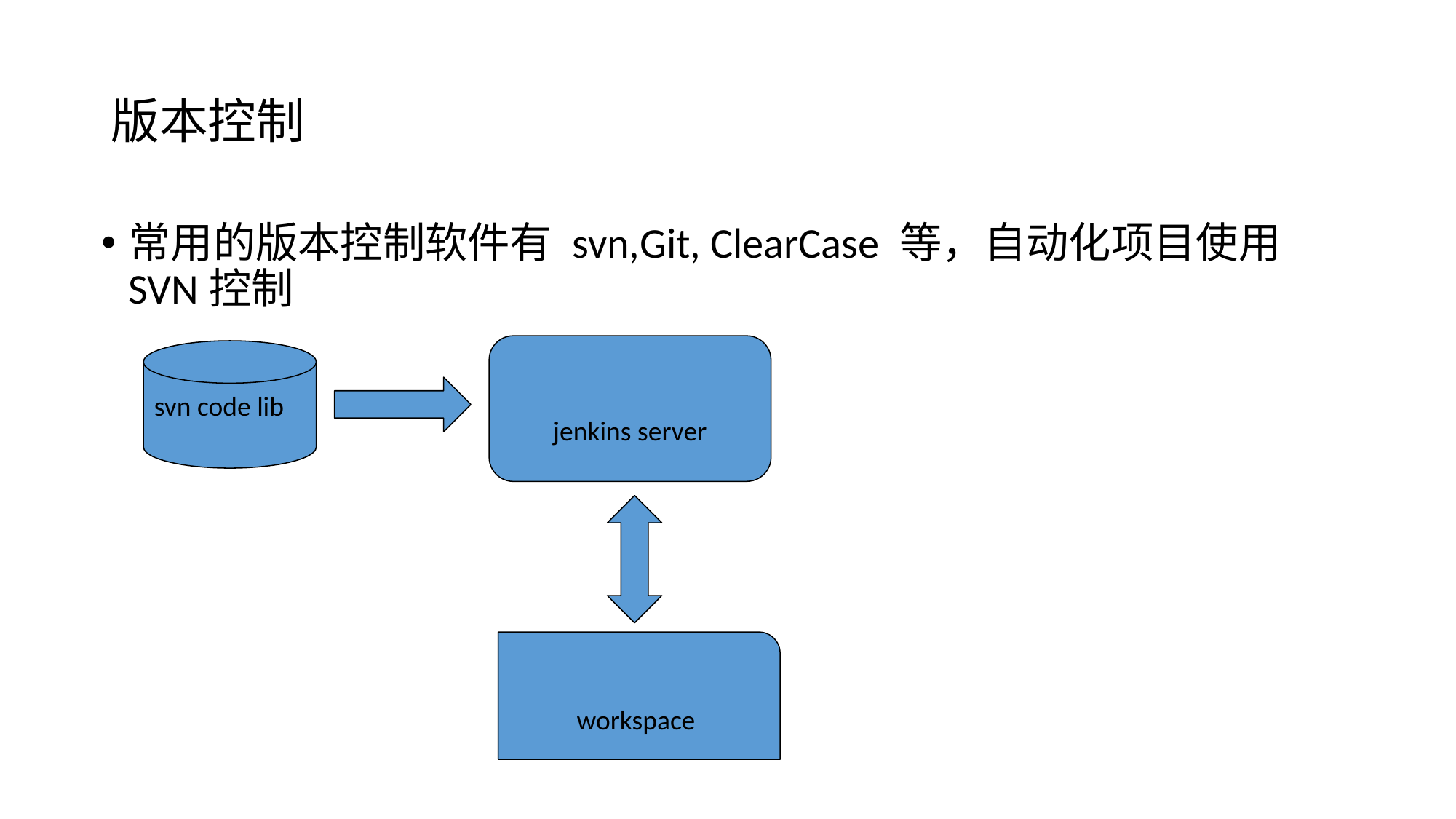

# 版本控制
常用的版本控制软件有 svn,Git, ClearCase 等，自动化项目使用SVN控制

jenkins server
svn code lib

workspace